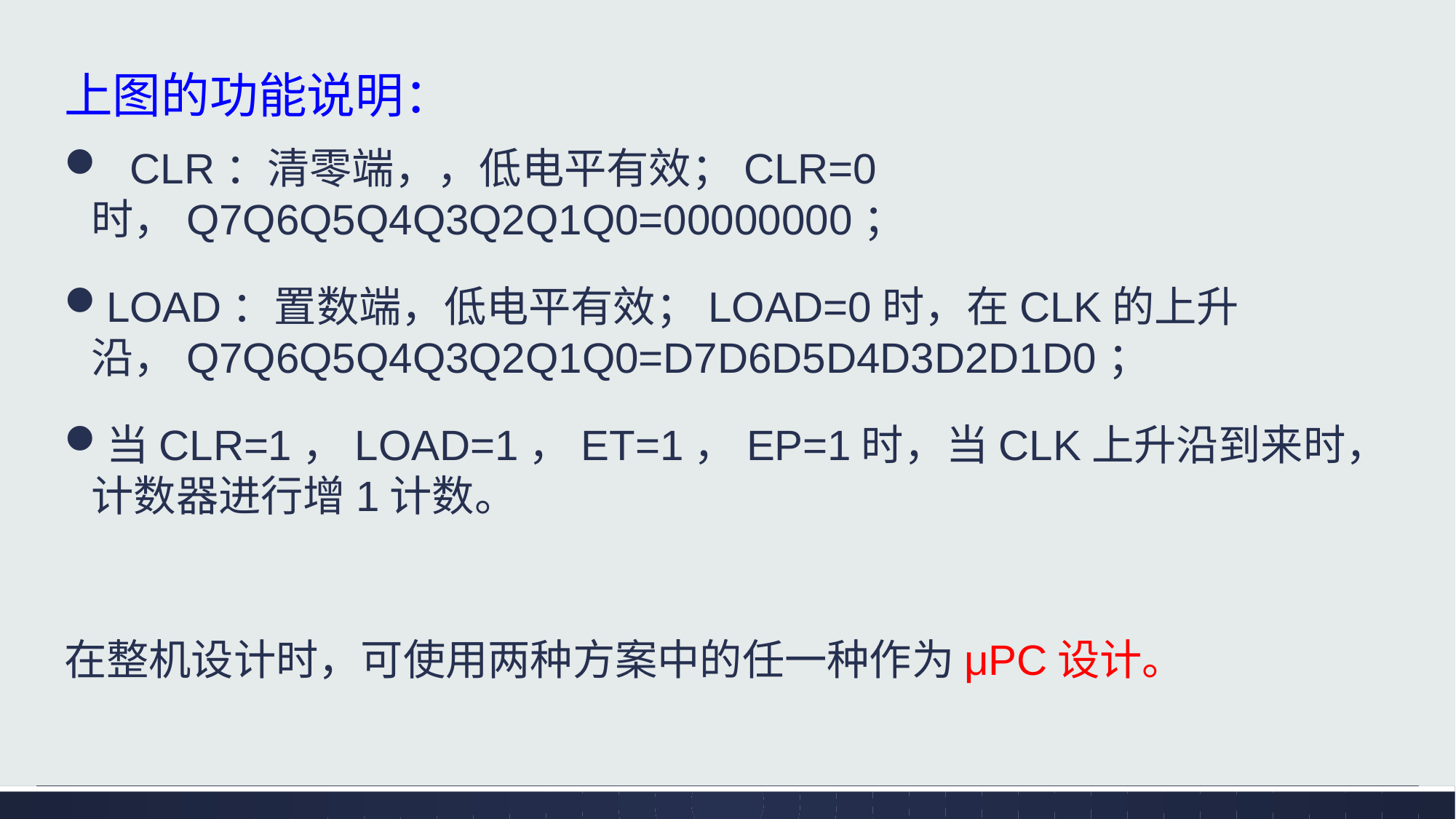

上图的功能说明：
  CLR：清零端，，低电平有效；CLR=0时，Q7Q6Q5Q4Q3Q2Q1Q0=00000000；
LOAD：置数端，低电平有效；LOAD=0时，在CLK的上升沿，Q7Q6Q5Q4Q3Q2Q1Q0=D7D6D5D4D3D2D1D0；
当CLR=1，LOAD=1，ET=1，EP=1时，当CLK上升沿到来时，计数器进行增1计数。

在整机设计时，可使用两种方案中的任一种作为μPC设计。